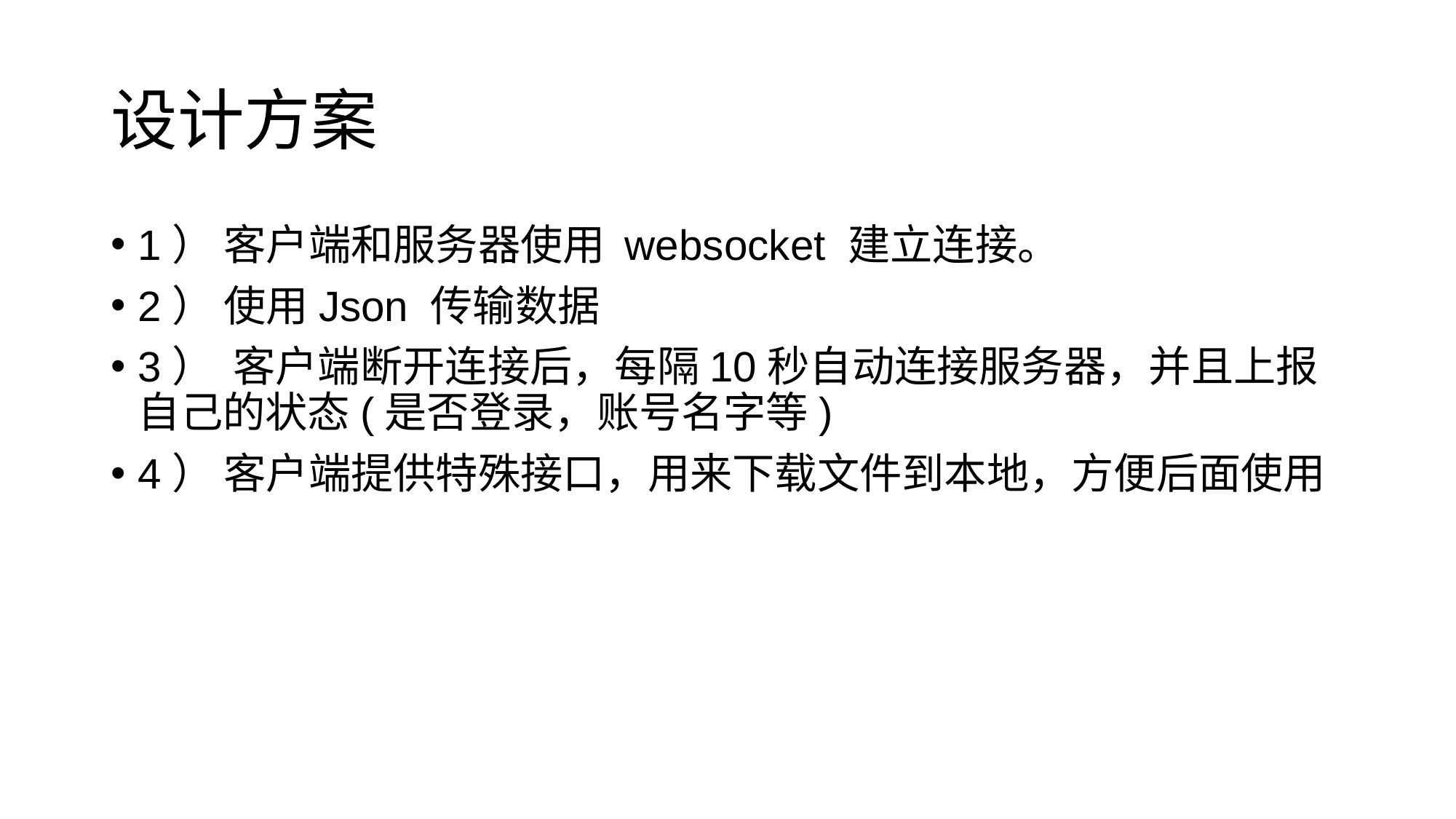

# 设计方案
1） 客户端和服务器使用 websocket 建立连接。
2） 使用Json 传输数据
3）  客户端断开连接后，每隔10秒自动连接服务器，并且上报自己的状态(是否登录，账号名字等)
4） 客户端提供特殊接口，用来下载文件到本地，方便后面使用